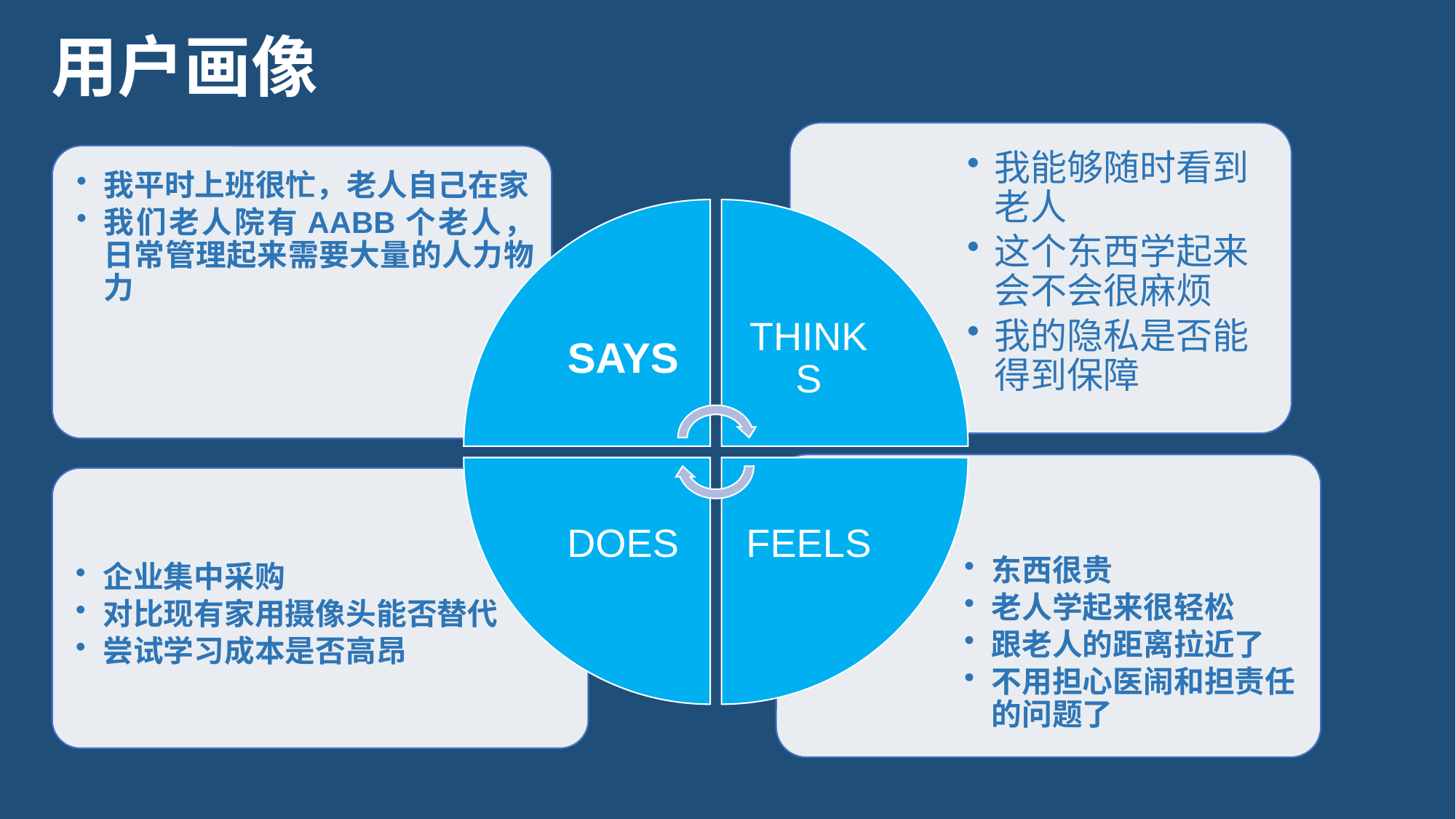

# 用户画像
东西很贵
老人学起来很轻松
跟老人的距离拉近了
不用担心医闹和担责任的问题了
企业集中采购
对比现有家用摄像头能否替代
尝试学习成本是否高昂
我能够随时看到老人
这个东西学起来会不会很麻烦
我的隐私是否能得到保障
我平时上班很忙，老人自己在家
我们老人院有AABB个老人，日常管理起来需要大量的人力物力
SAYS
THINKS
FEELS
DOES